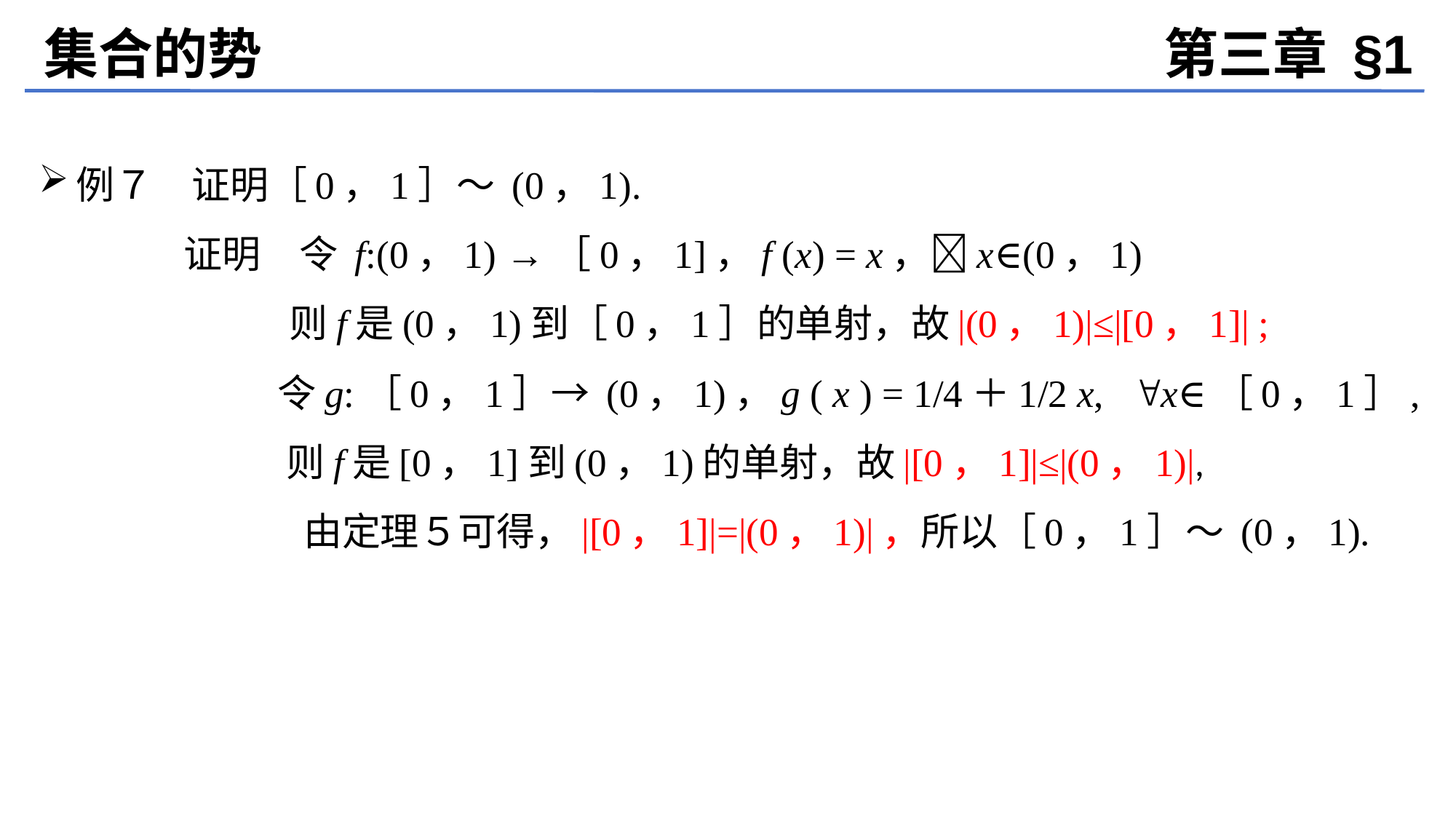

集合的势
第三章 §1
例７　证明［0，1］～ (0，1).
                证明　令 f:(0，1) →［0，1]，f (x) = x，∀x∈(0，1)
	                        则f是(0，1)到［0，1］的单射，故|(0，1)|≤|[0，1]| ;
                           令g:［0，1］→ (0，1)，g ( x ) = 1/4＋1/2 x,   ∀x∈［0，1］,
                            则f是[0，1]到(0，1)的单射，故|[0，1]|≤|(0，1)|,
                              由定理５可得，|[0，1]|=|(0，1)|，所以［0，1］～ (0，1).